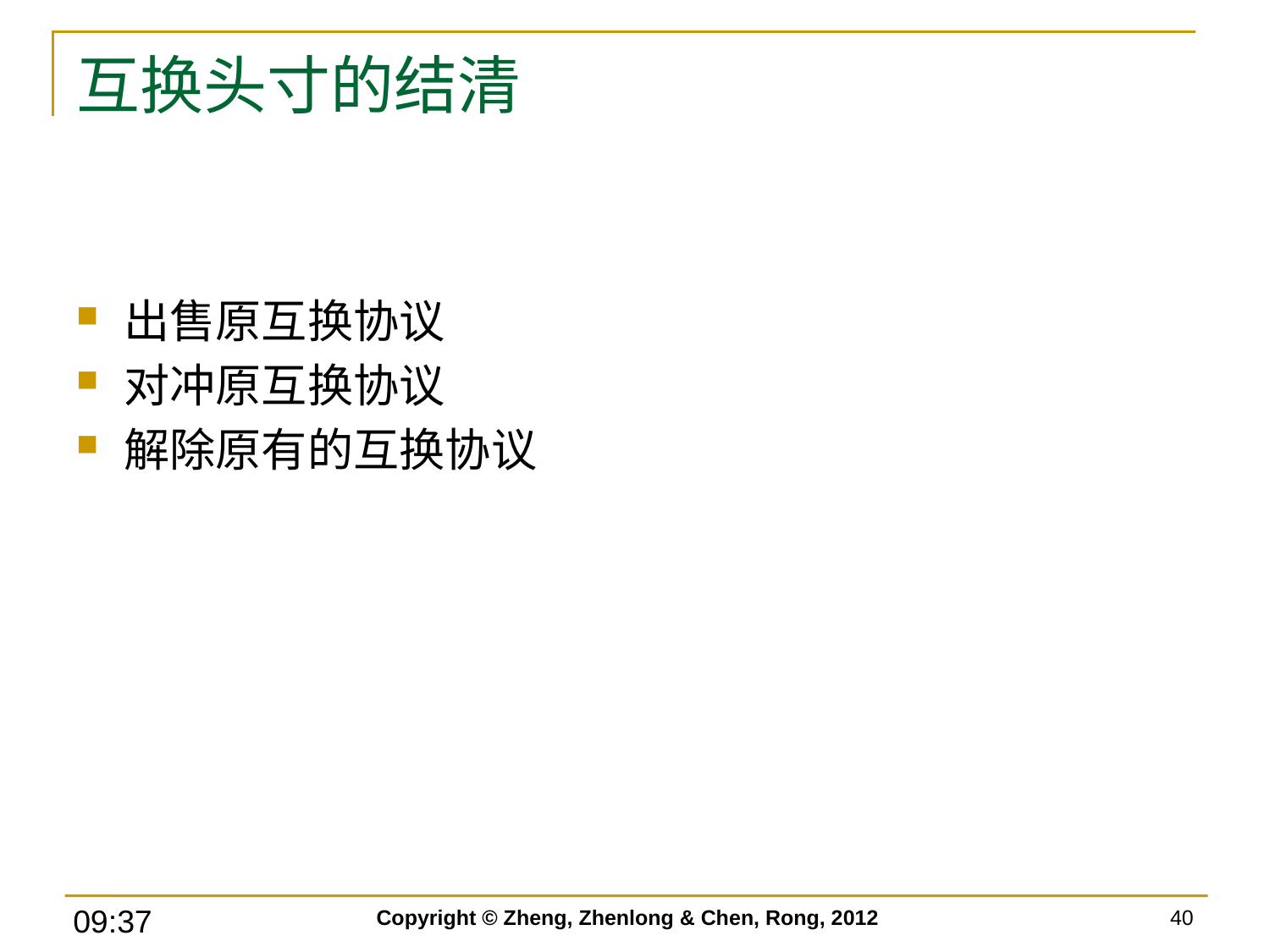

# 互换头寸的结清

出售原互换协议
对冲原互换协议
解除原有的互换协议
Copyright © Zheng, Zhenlong & Chen, Rong, 2012
40